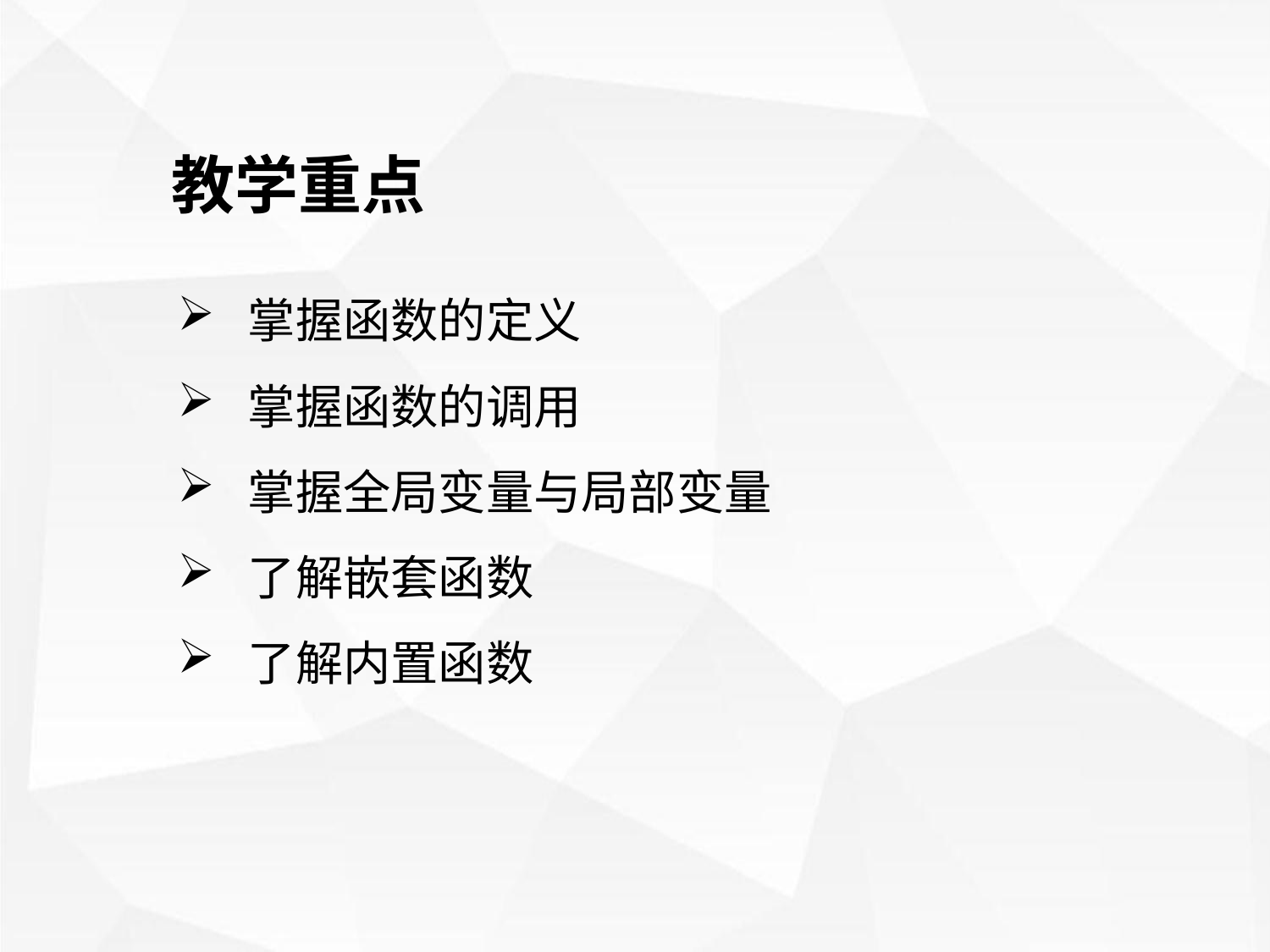

教学重点
  掌握函数的定义
  掌握函数的调用
  掌握全局变量与局部变量
  了解嵌套函数
  了解内置函数